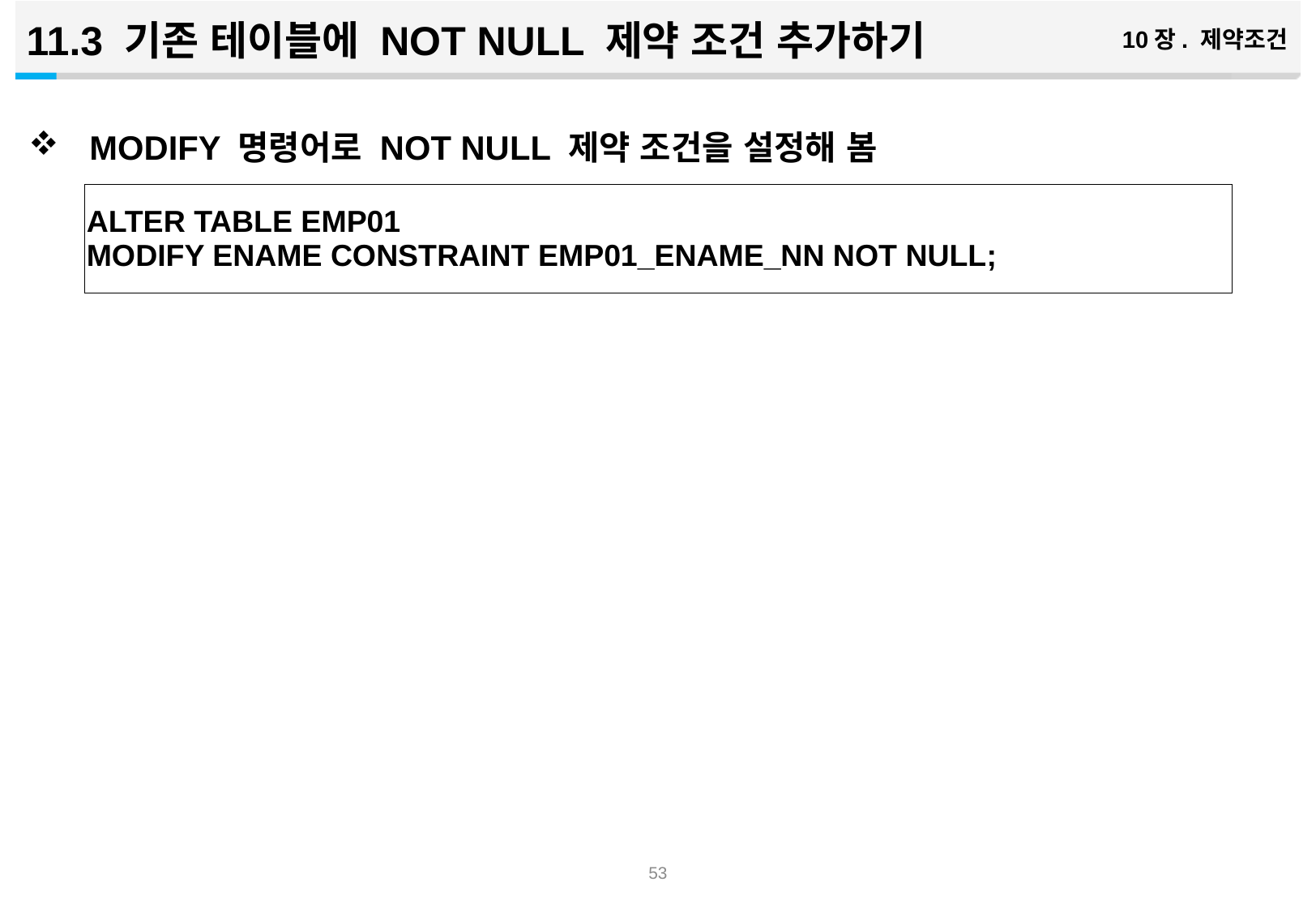

11.3 기존 테이블에 NOT NULL 제약 조건 추가하기
10장. 제약조건
MODIFY 명령어로 NOT NULL 제약 조건을 설정해 봄
| ALTER TABLE EMP01 MODIFY ENAME CONSTRAINT EMP01\_ENAME\_NN NOT NULL; |
| --- |
53